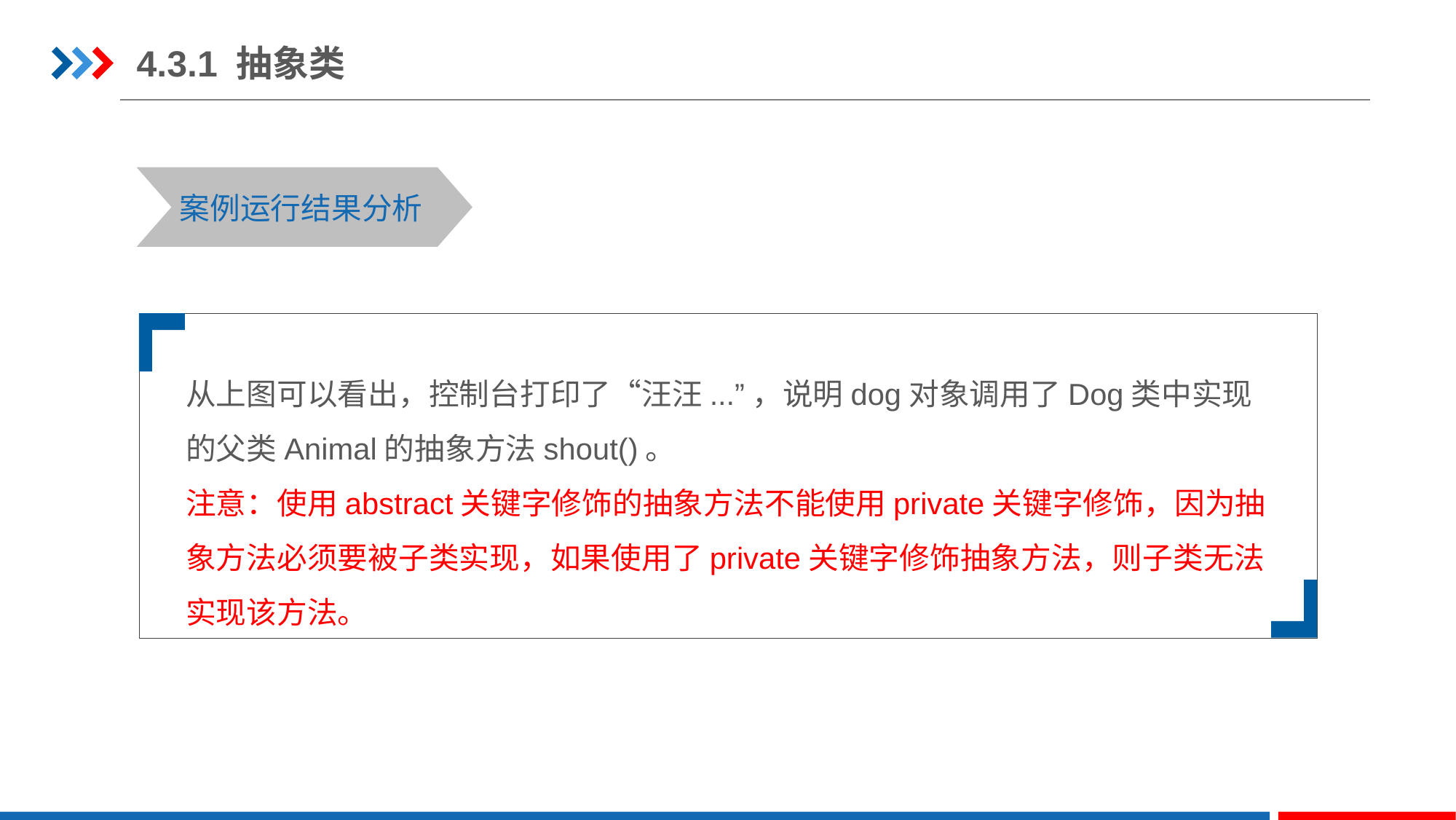

4.3.1 抽象类

案例运行结果分析

从上图可以看出，控制台打印了“汪汪...”，说明dog对象调用了Dog类中实现的父类Animal的抽象方法shout()。
注意：使用abstract关键字修饰的抽象方法不能使用private关键字修饰，因为抽象方法必须要被子类实现，如果使用了private关键字修饰抽象方法，则子类无法实现该方法。